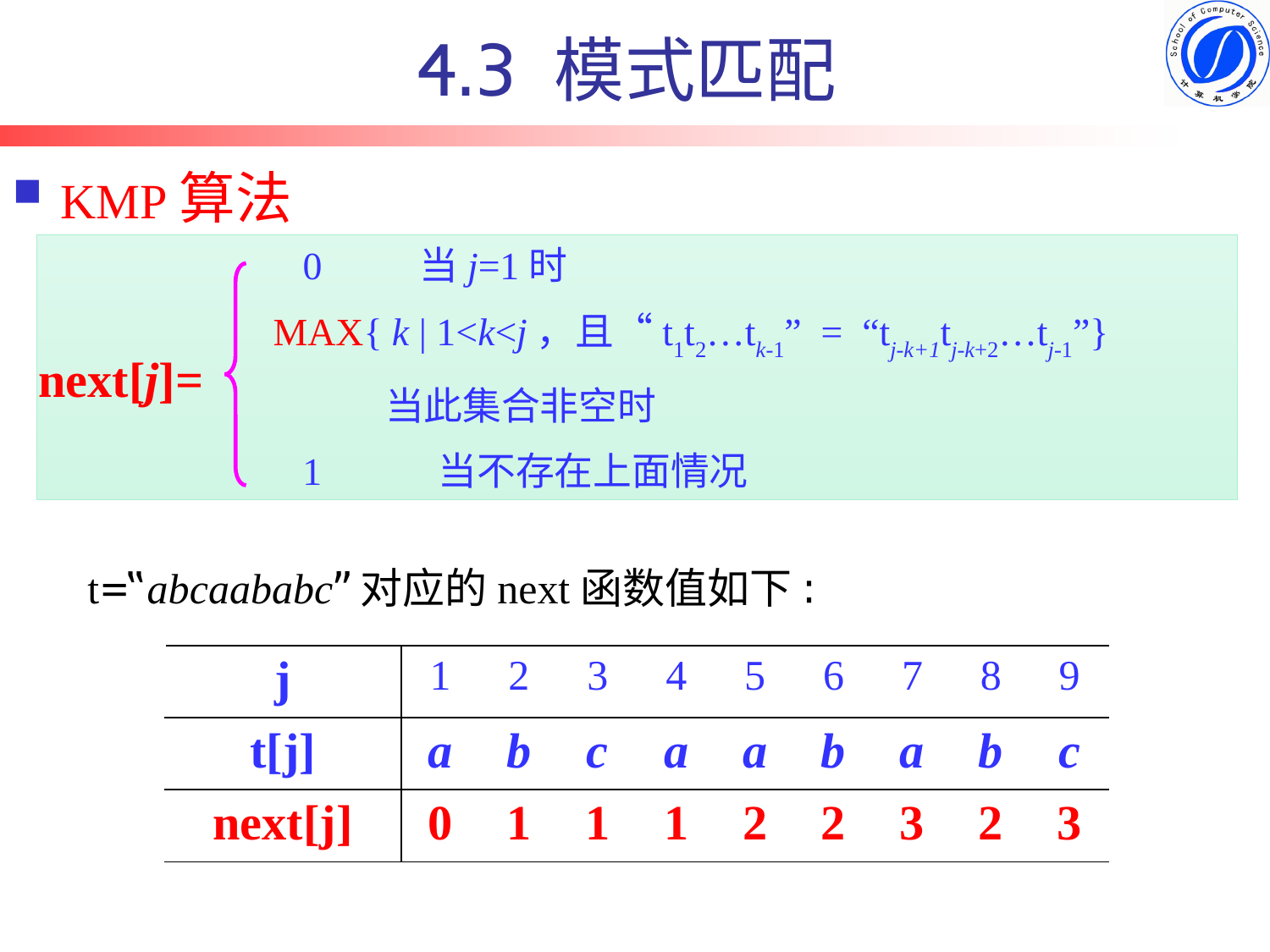

# 4.3 模式匹配
KMP算法
          	             0         当j=1时
                       MAX{ k | 1<k<j，且“t1t2…tk-1”  =  “tj-k+1tj-k+2…tj-1”}
            	                       当此集合非空时
                          1           当不存在上面情况

next[j]=
t=“abcaababc”对应的next函数值如下:
| j | 1 | 2 | 3 | 4 | 5 | 6 | 7 | 8 | 9 |
| --- | --- | --- | --- | --- | --- | --- | --- | --- | --- |
| t[j] | a | b | c | a | a | b | a | b | c |
| next[j] | 0 | 1 | 1 | 1 | 2 | 2 | 3 | 2 | 3 |